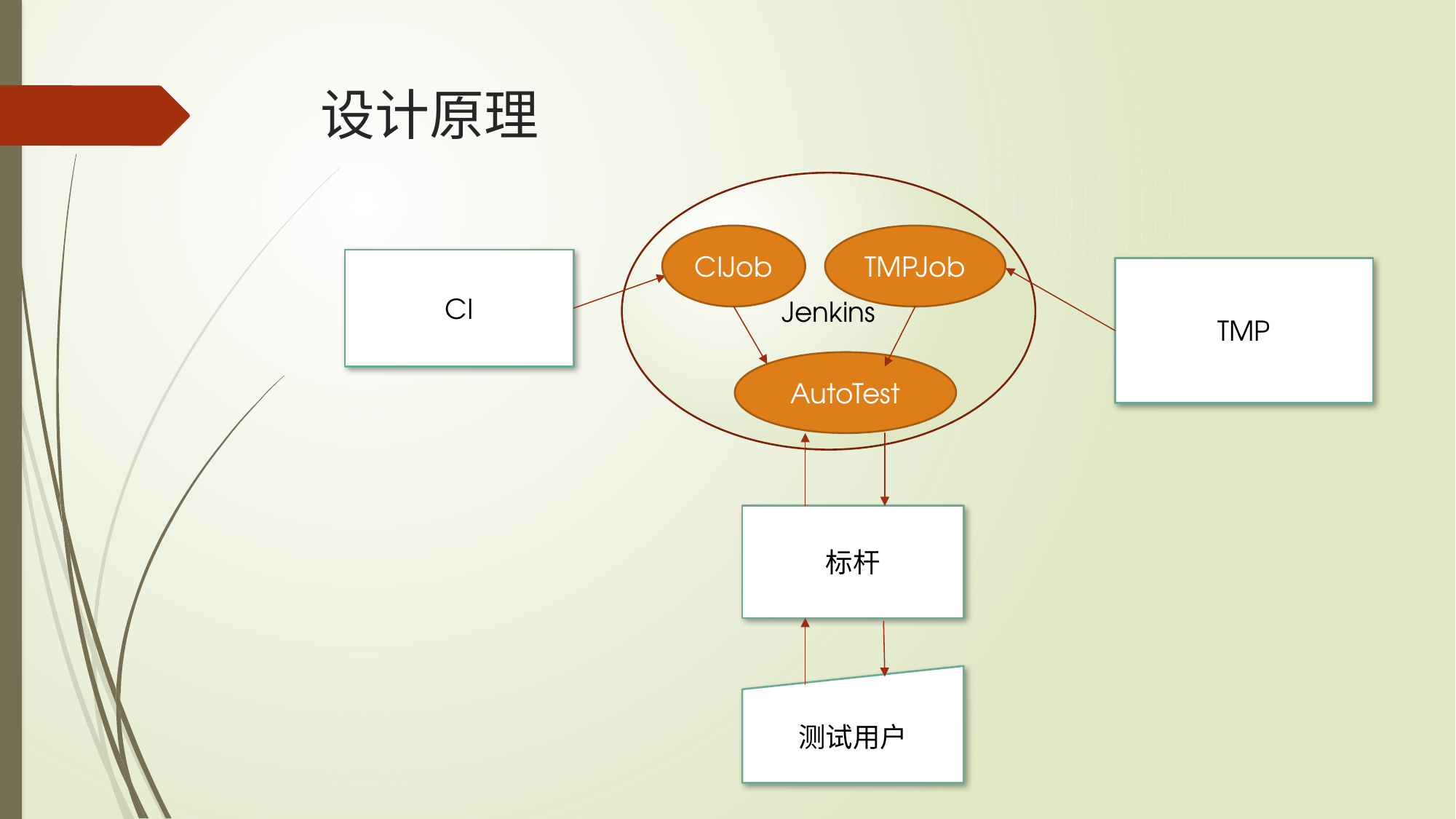

# 设计原理
Jenkins
CIJob
TMPJob
CI
TMP
AutoTest
标杆
测试用户